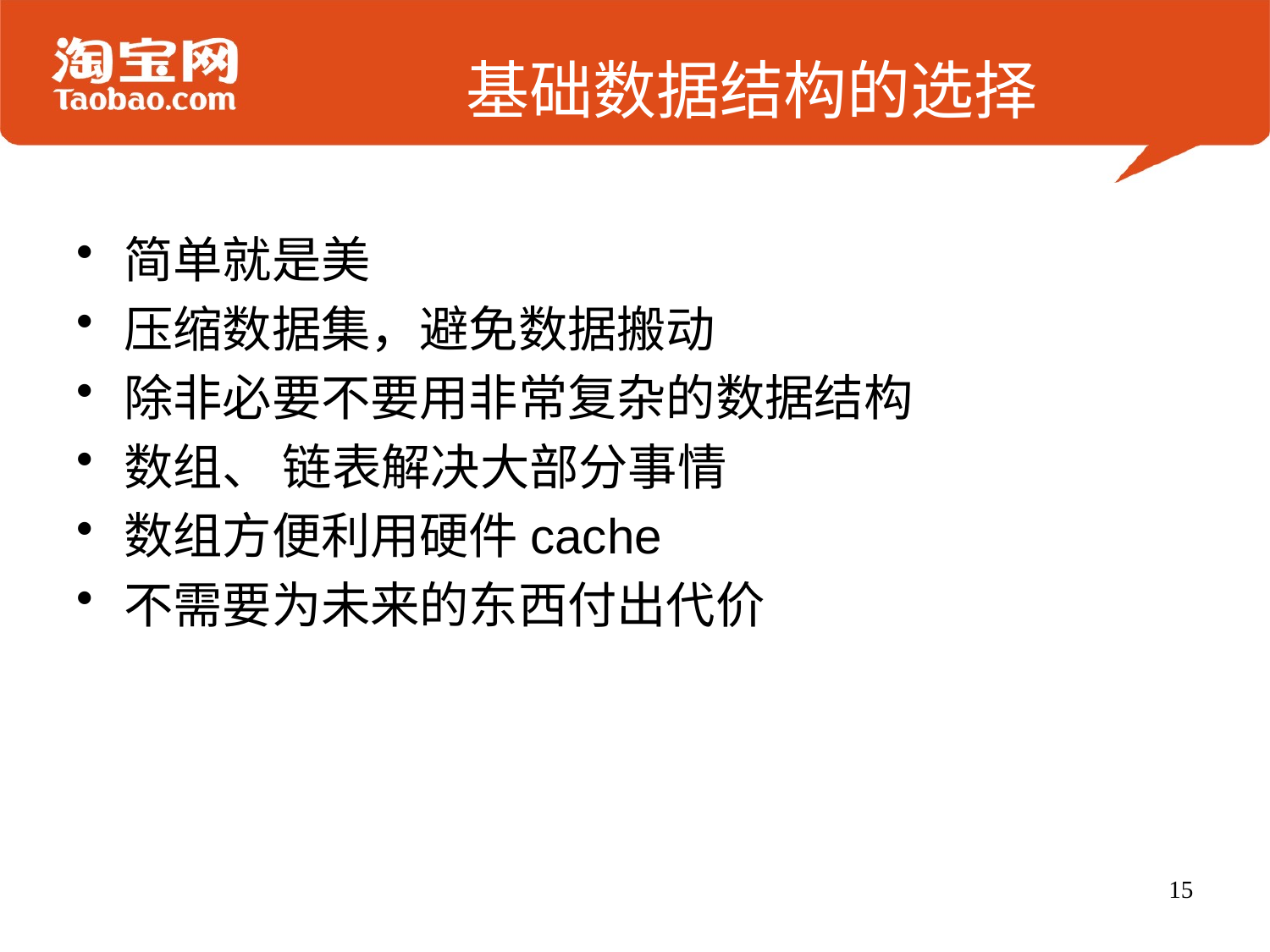

# 基础数据结构的选择
简单就是美
压缩数据集，避免数据搬动
除非必要不要用非常复杂的数据结构
数组、 链表解决大部分事情
数组方便利用硬件cache
不需要为未来的东西付出代价
15